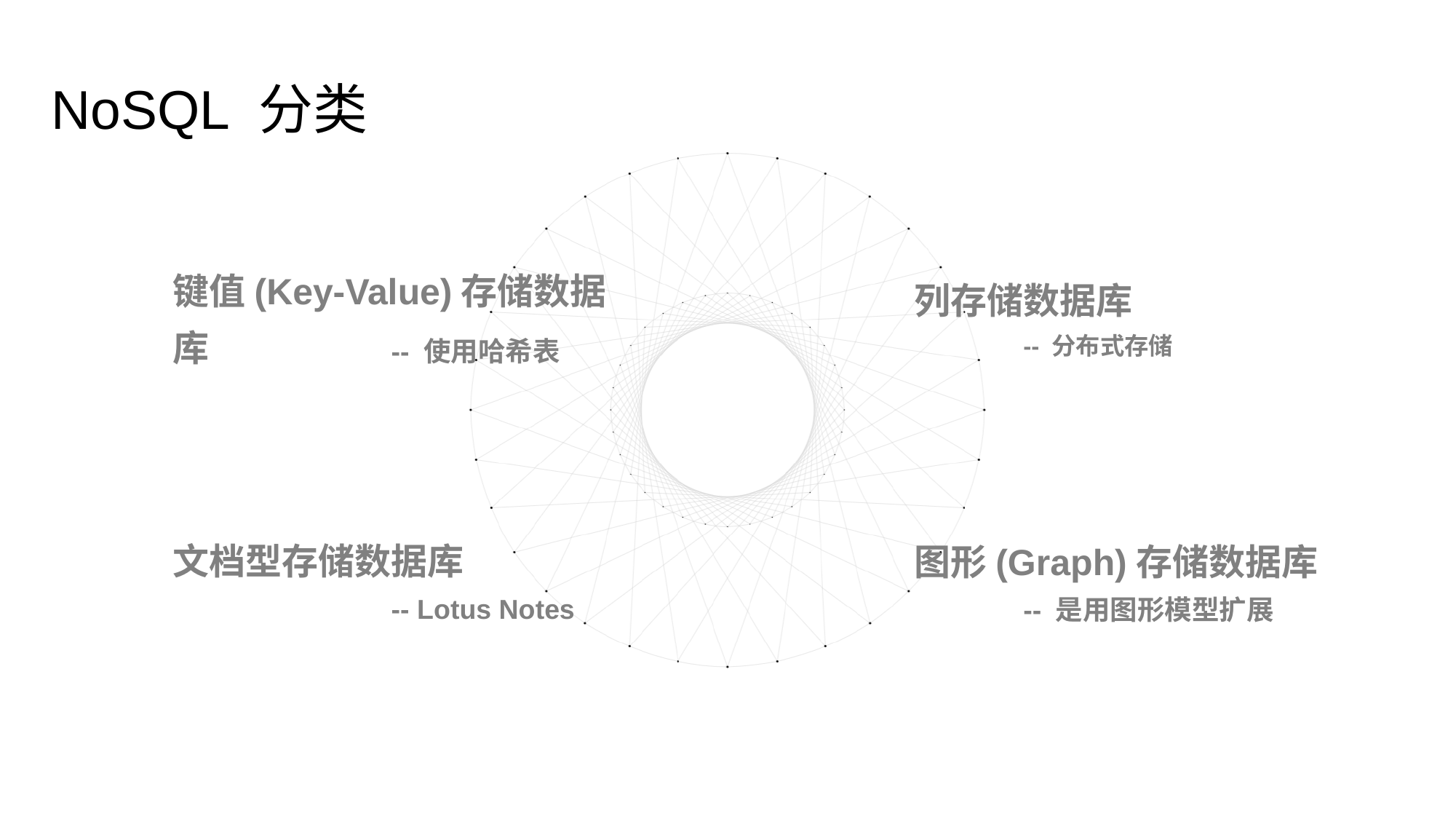

NoSQL 分类
键值(Key-Value)存储数据库		-- 使用哈希表
列存储数据库
	-- 分布式存储
文档型存储数据库
		-- Lotus Notes
图形(Graph)存储数据库
-- 是用图形模型扩展